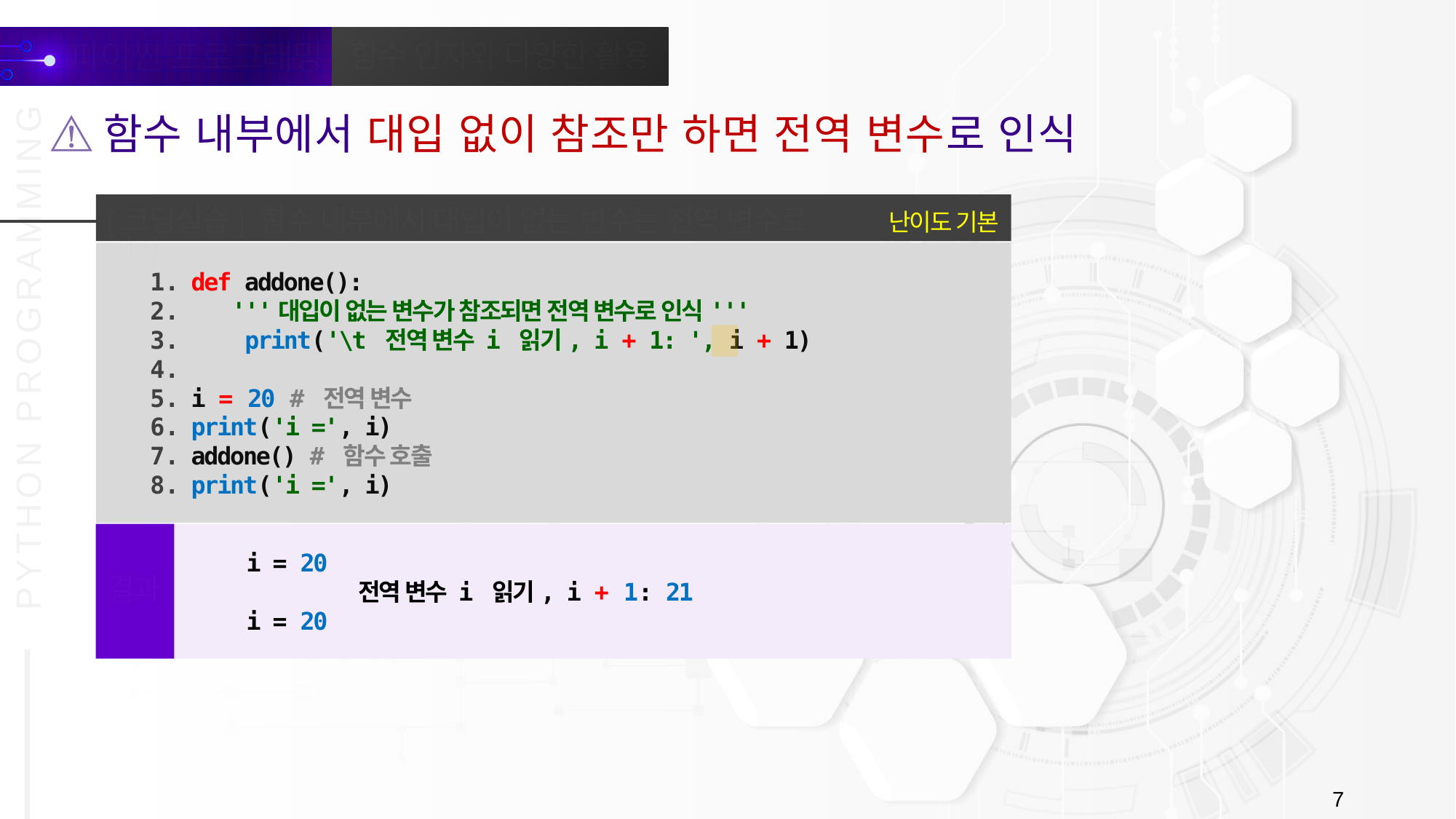

함수 내부에서 대입 없이 참조만 하면 전역 변수로 인식

난이도 기본
[코딩실습] 함수 내부에서 대입이 없는 변수는 전역 변수로 인식
def addone():
   '''대입이 없는 변수가 참조되면 전역 변수로 인식'''
    print('\t 전역 변수 i 읽기, i + 1: ', i + 1)

i = 20 # 전역 변수
print('i =', i)
addone() # 함수 호출
print('i =', i)

i = 20
        전역 변수 i 읽기, i + 1: 21
i = 20
결과
7